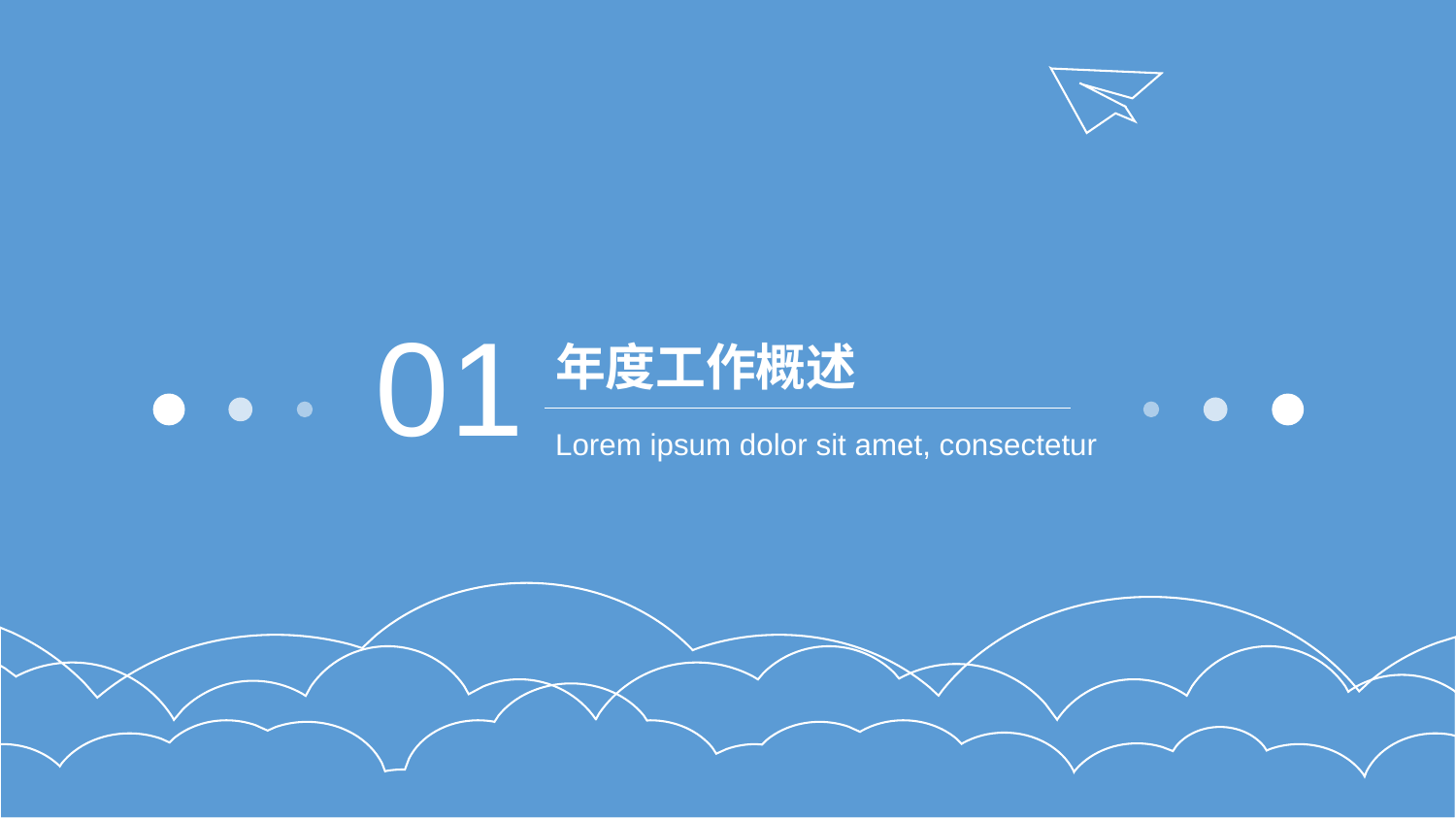

01
年度工作概述
Lorem ipsum dolor sit amet, consectetur